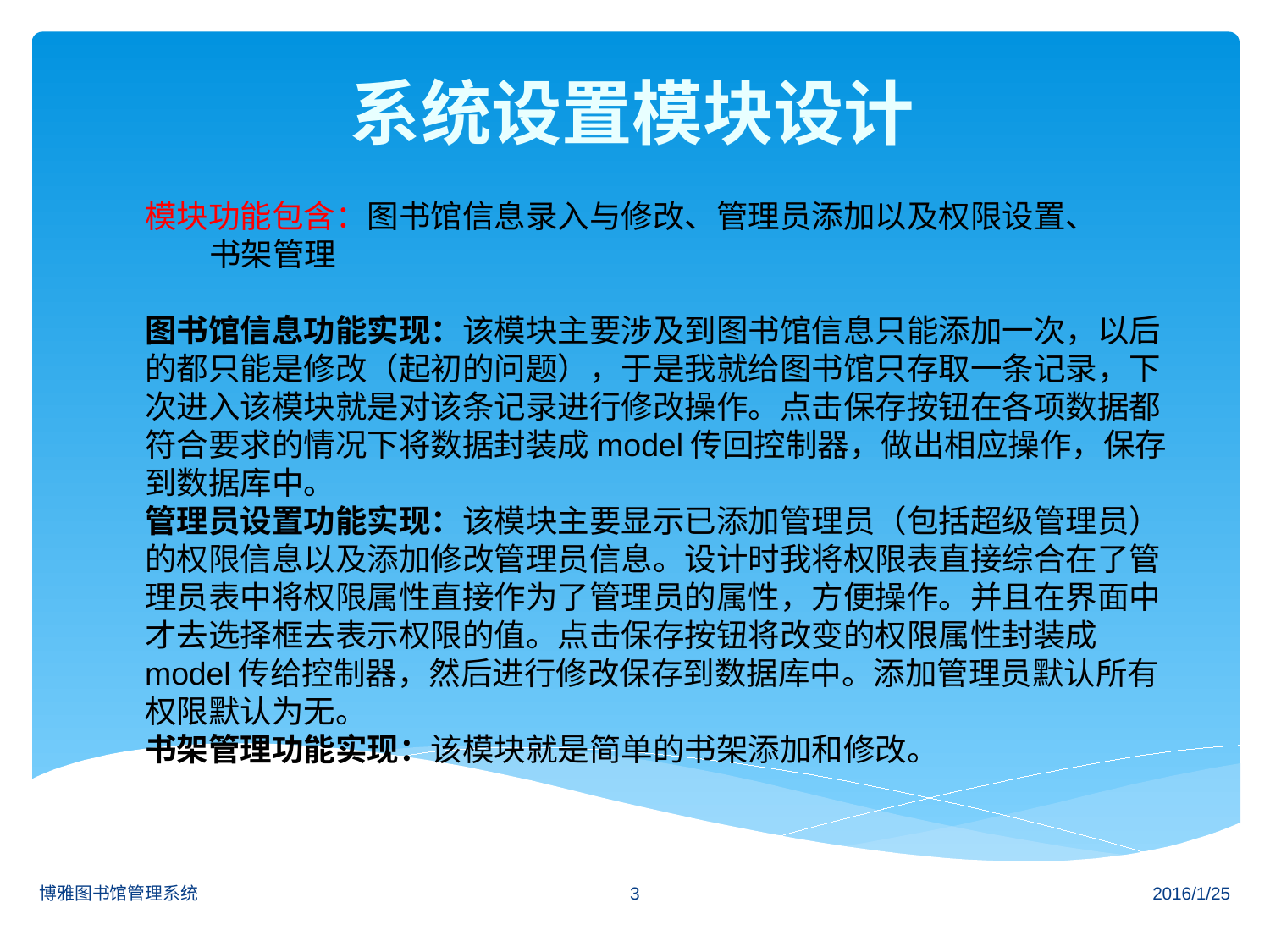

系统设置模块设计
模块功能包含：图书馆信息录入与修改、管理员添加以及权限设置、	             书架管理

图书馆信息功能实现：该模块主要涉及到图书馆信息只能添加一次，以后的都只能是修改（起初的问题），于是我就给图书馆只存取一条记录，下次进入该模块就是对该条记录进行修改操作。点击保存按钮在各项数据都符合要求的情况下将数据封装成model传回控制器，做出相应操作，保存到数据库中。
管理员设置功能实现：该模块主要显示已添加管理员（包括超级管理员）的权限信息以及添加修改管理员信息。设计时我将权限表直接综合在了管理员表中将权限属性直接作为了管理员的属性，方便操作。并且在界面中才去选择框去表示权限的值。点击保存按钮将改变的权限属性封装成model传给控制器，然后进行修改保存到数据库中。添加管理员默认所有权限默认为无。
书架管理功能实现：该模块就是简单的书架添加和修改。
3
博雅图书馆管理系统
2016/1/25